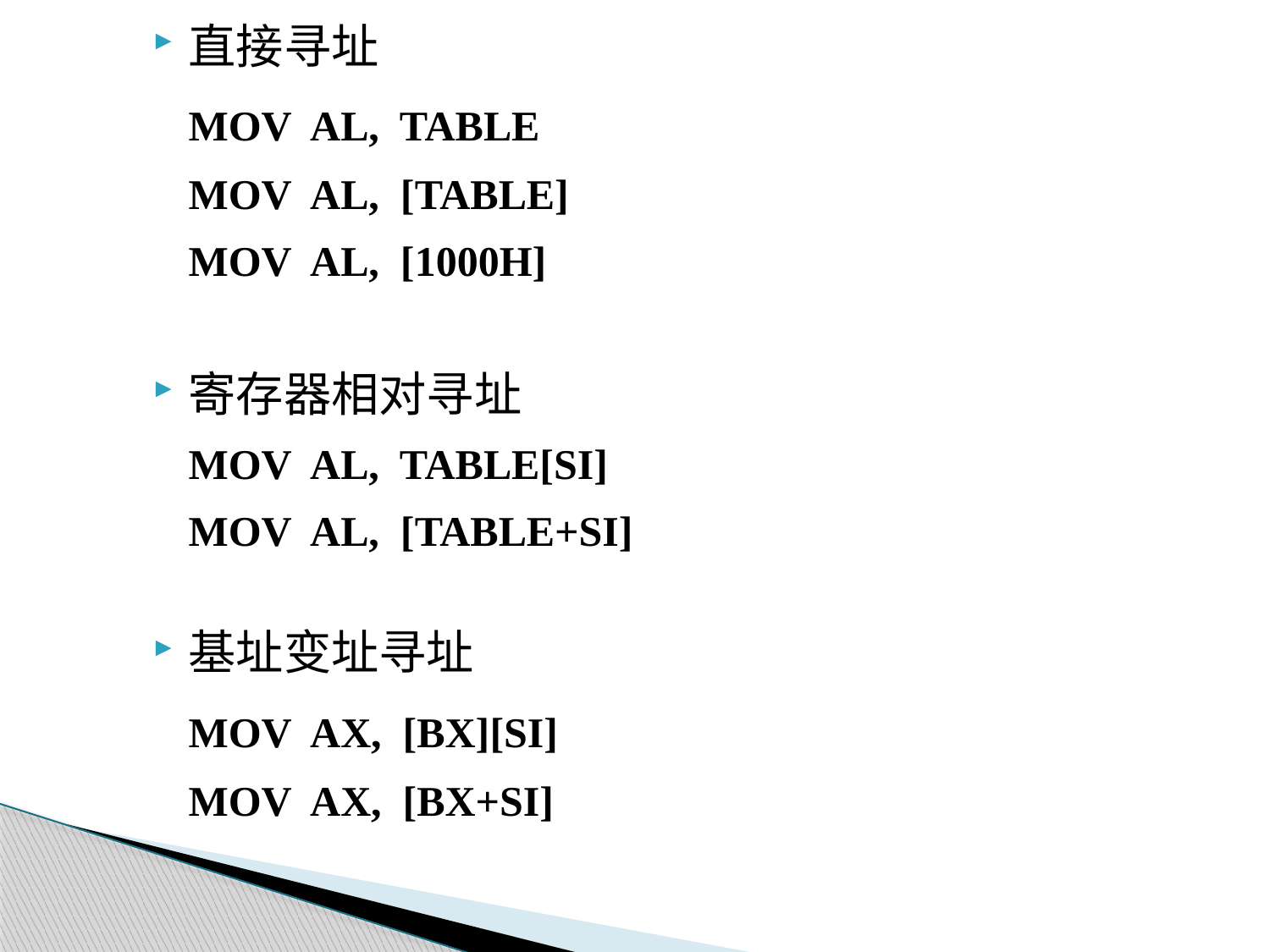

直接寻址
	MOV  AL,  TABLE
	MOV  AL,  [TABLE]
	MOV  AL,  [1000H]

寄存器相对寻址
	MOV  AL,  TABLE[SI]
	MOV  AL,  [TABLE+SI]

基址变址寻址
	MOV  AX,  [BX][SI]
	MOV  AX,  [BX+SI]